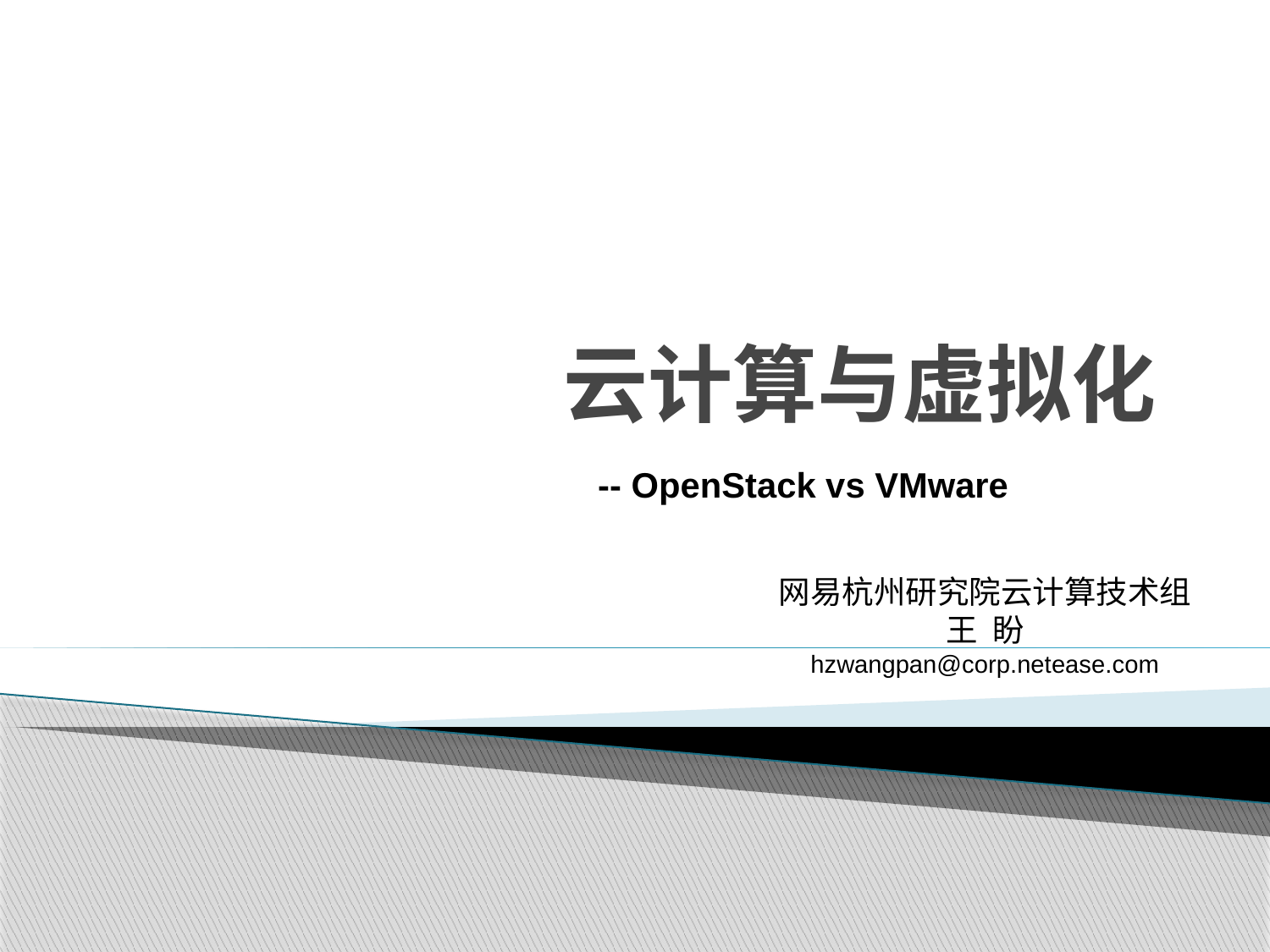

# 云计算与虚拟化
-- OpenStack vs VMware
网易杭州研究院云计算技术组
王  盼
hzwangpan@corp.netease.com